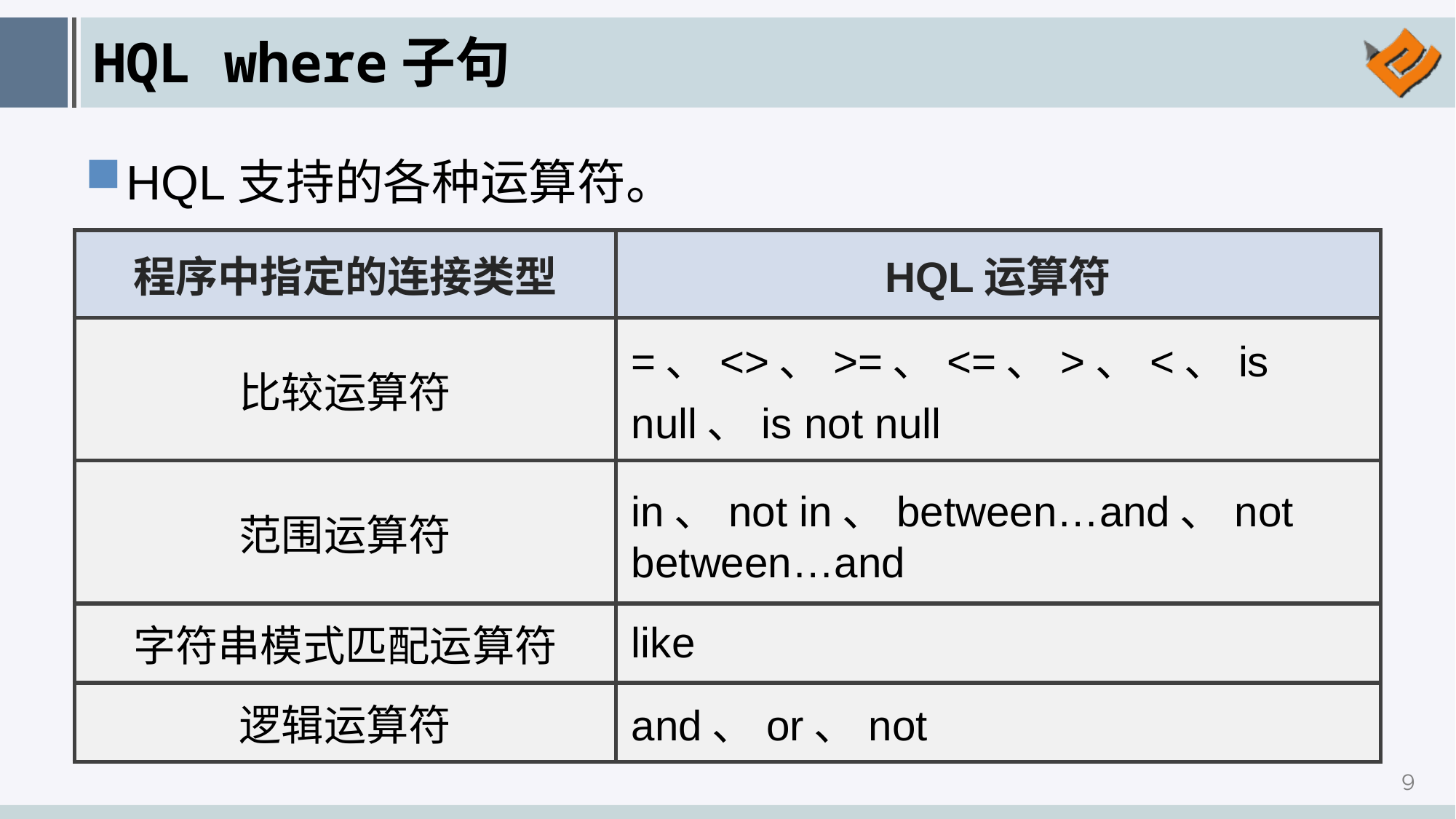

# HQL where子句
HQL支持的各种运算符。
| 程序中指定的连接类型 | HQL运算符 |
| --- | --- |
| 比较运算符 | =、<>、>=、<=、>、<、is null、is not null |
| 范围运算符 | in、not in、between…and、not between…and |
| 字符串模式匹配运算符 | like |
| 逻辑运算符 | and、or、not |